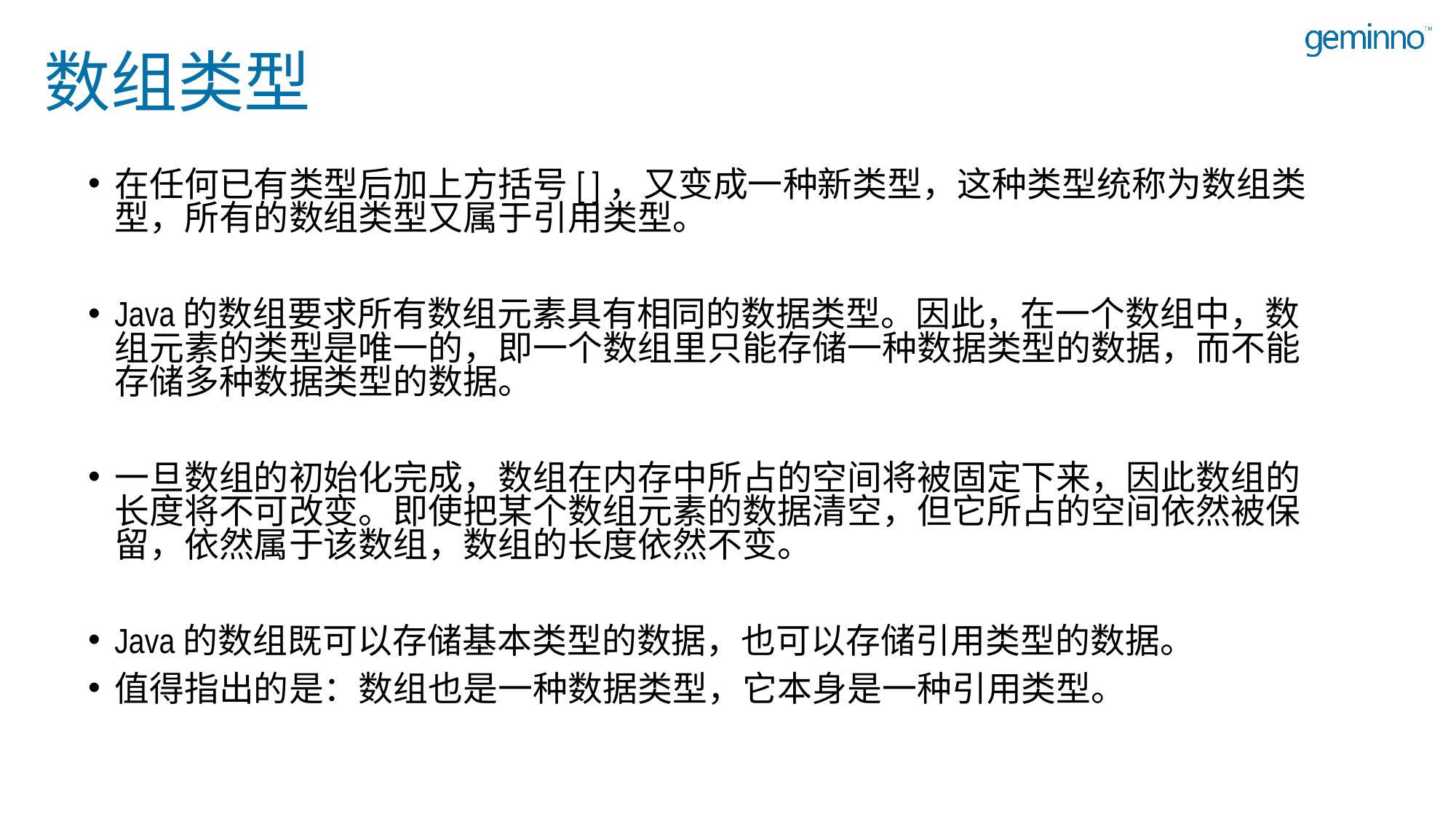

# 数组类型
在任何已有类型后加上方括号[ ]，又变成一种新类型，这种类型统称为数组类型，所有的数组类型又属于引用类型。

Java的数组要求所有数组元素具有相同的数据类型。因此，在一个数组中，数组元素的类型是唯一的，即一个数组里只能存储一种数据类型的数据，而不能存储多种数据类型的数据。

一旦数组的初始化完成，数组在内存中所占的空间将被固定下来，因此数组的长度将不可改变。即使把某个数组元素的数据清空，但它所占的空间依然被保留，依然属于该数组，数组的长度依然不变。

Java的数组既可以存储基本类型的数据，也可以存储引用类型的数据。
值得指出的是：数组也是一种数据类型，它本身是一种引用类型。